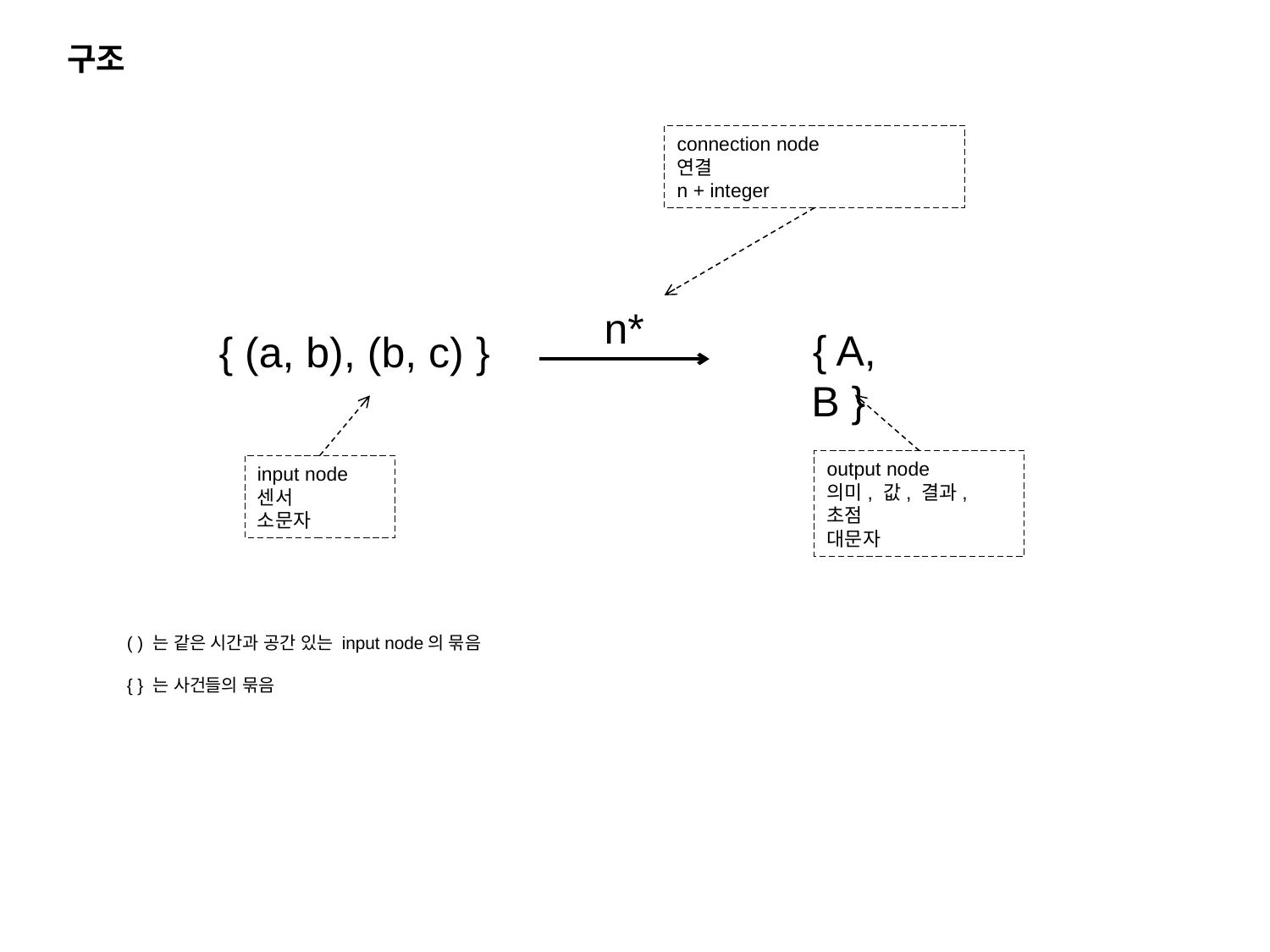

구조
connection node
연결
n + integer
n*
{ A, B }
{ (a, b), (b, c) }
output node
의미, 값, 결과, 초점
대문자
input node
센서
소문자
( ) 는 같은 시간과 공간 있는 input node의 묶음

{ } 는 사건들의 묶음